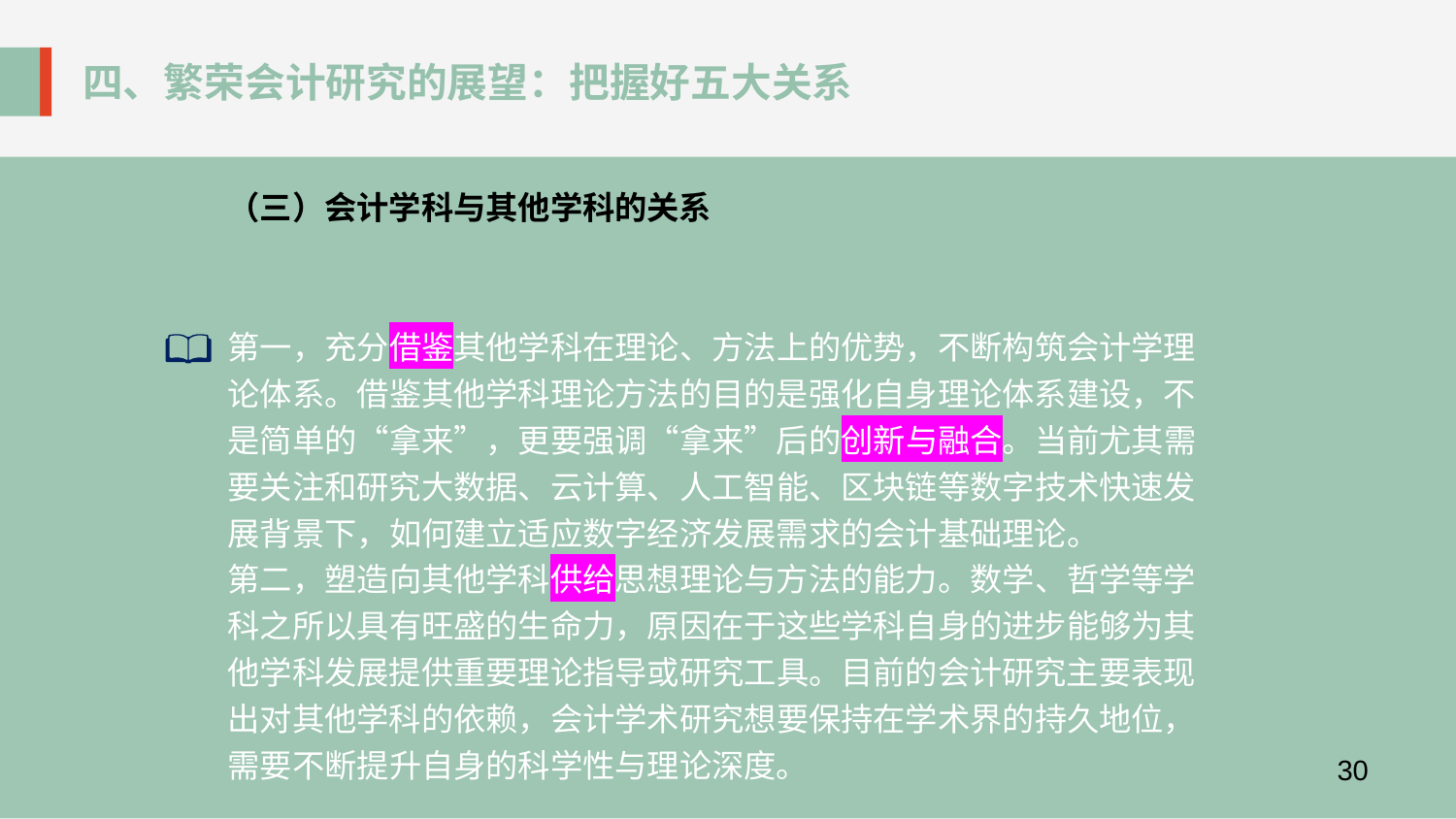

四、繁荣会计研究的展望：把握好五大关系

（三）会计学科与其他学科的关系

第一，充分借鉴其他学科在理论、方法上的优势，不断构筑会计学理论体系。借鉴其他学科理论方法的目的是强化自身理论体系建设，不是简单的“拿来”，更要强调“拿来”后的创新与融合。当前尤其需要关注和研究大数据、云计算、人工智能、区块链等数字技术快速发展背景下，如何建立适应数字经济发展需求的会计基础理论。
第二，塑造向其他学科供给思想理论与方法的能力。数学、哲学等学科之所以具有旺盛的生命力，原因在于这些学科自身的进步能够为其他学科发展提供重要理论指导或研究工具。目前的会计研究主要表现出对其他学科的依赖，会计学术研究想要保持在学术界的持久地位，需要不断提升自身的科学性与理论深度。

30